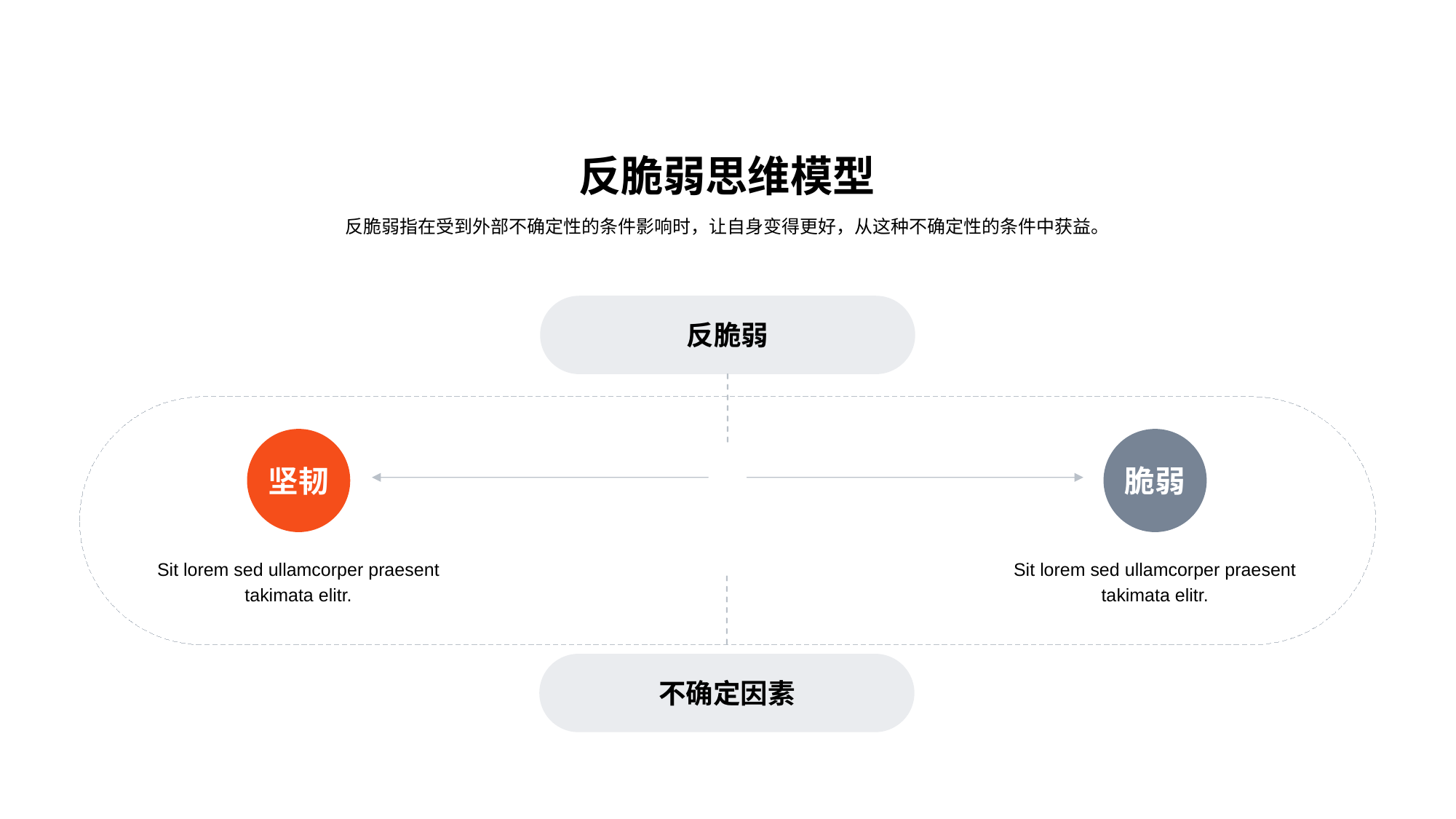

反脆弱思维模型
反脆弱指在受到外部不确定性的条件影响时，让自身变得更好，从这种不确定性的条件中获益。
反脆弱

坚韧
Sit lorem sed ullamcorper praesent takimata elitr.
脆弱
Sit lorem sed ullamcorper praesent takimata elitr.
不确定因素